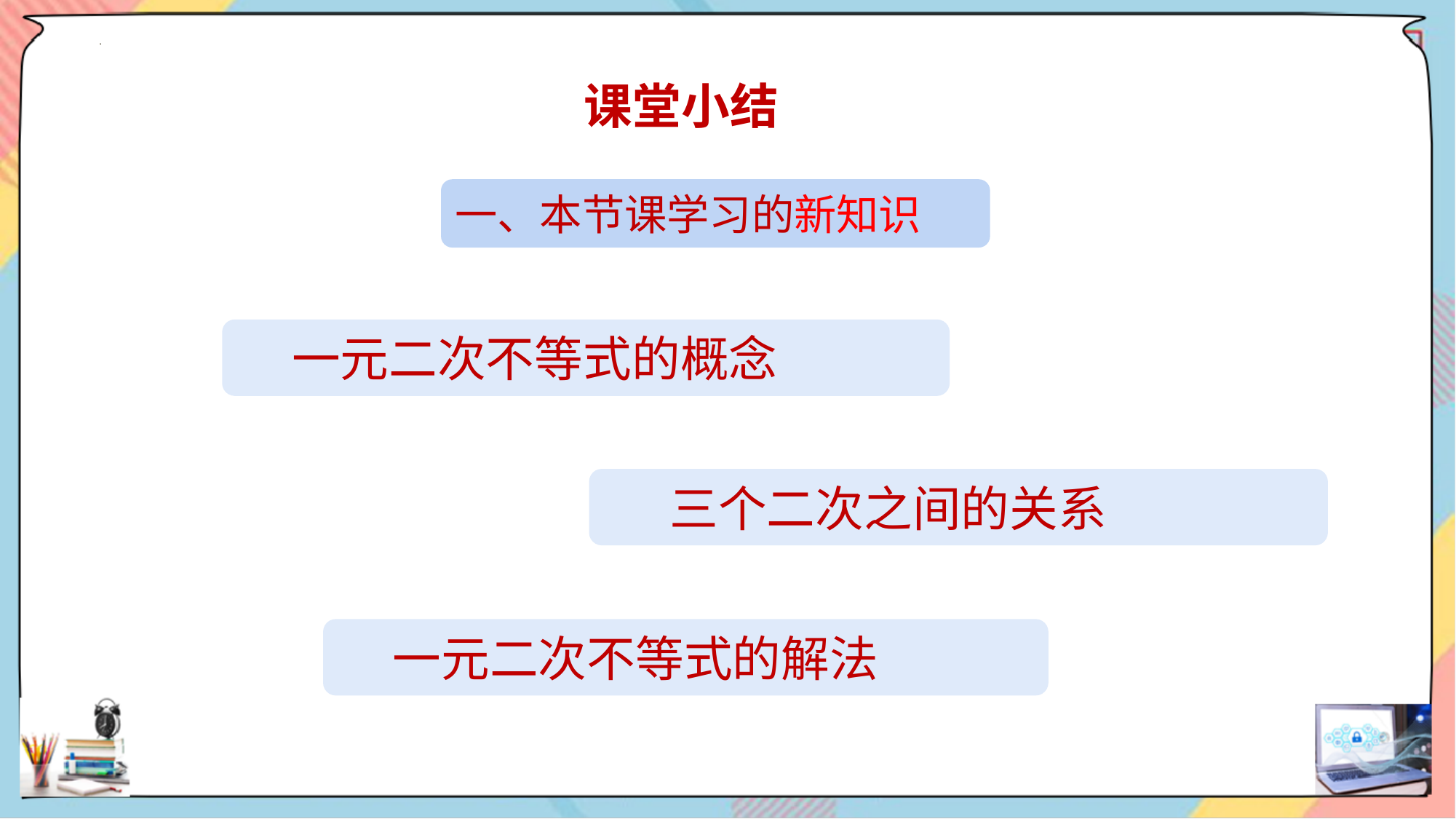

课堂小结
一、本节课学习的新知识
    一元二次不等式的概念
     三个二次之间的关系
    一元二次不等式的解法